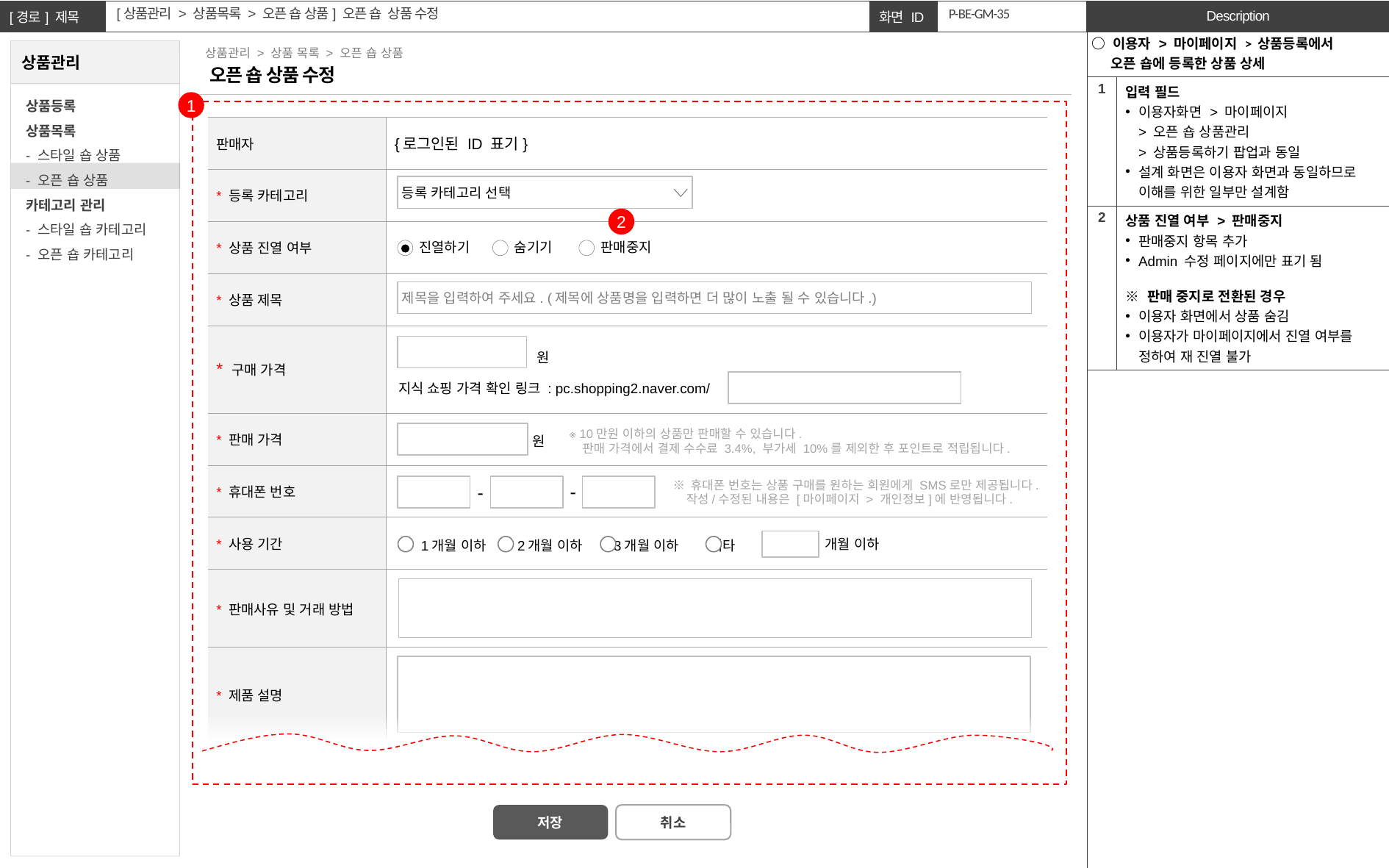

[상품관리 > 상품목록 > 오픈 숍 상품] 오픈 숍  상품 수정
# P-BE-GM-35
| ○ 이용자 > 마이페이지 > 상품등록에서 오픈 숍에 등록한 상품 상세 |  |
| --- | --- |
| 1 | 입력 필드 이용자화면 > 마이페이지 > 오픈 숍 상품관리 > 상품등록하기 팝업과 동일 설계 화면은 이용자 화면과 동일하므로 이해를 위한 일부만 설계함 |
| 2 | 상품 진열 여부 > 판매중지 판매중지 항목 추가 Admin 수정 페이지에만 표기 됨 ※ 판매 중지로 전환된 경우 이용자 화면에서 상품 숨김 이용자가 마이페이지에서 진열 여부를 정하여 재 진열 불가 |
|  |  |
상품관리 > 상품 목록 > 오픈 숍 상품
오픈 숍 상품 수정
1

| 판매자 | {로그인된 ID 표기} |
| --- | --- |
| \* 등록 카테고리 |  |
| \* 상품 진열 여부 |  |
| \* 상품 제목 |  |
| \* 구매 가격 |  |
| \* 판매 가격 |  |
| \* 휴대폰 번호 |  |
| \* 사용 기간 | 1개월 이하 2개월 이하 3개월 이하 기타 |
| \* 판매사유 및 거래 방법 |  |
| \* 제품 설명 |  |

등록 카테고리 선택

2
진열하기

숨기기

판매중지

제목을 입력하여 주세요. (제목에 상품명을 입력하면 더 많이 노출 될 수 있습니다.)

원

지식 쇼핑 가격 확인 링크 : pc.shopping2.naver.com/
※ 10만원 이하의 상품만 판매할 수 있습니다.
   판매 가격에서 결제 수수료 3.4%, 부가세 10%를 제외한 후 포인트로 적립됩니다.

원
※ 휴대폰 번호는 상품 구매를 원하는 회원에게 SMS로만 제공됩니다.
   작성/수정된 내용은 [마이페이지 > 개인정보]에 반영됩니다.
-
-

개월 이하

저장
취소